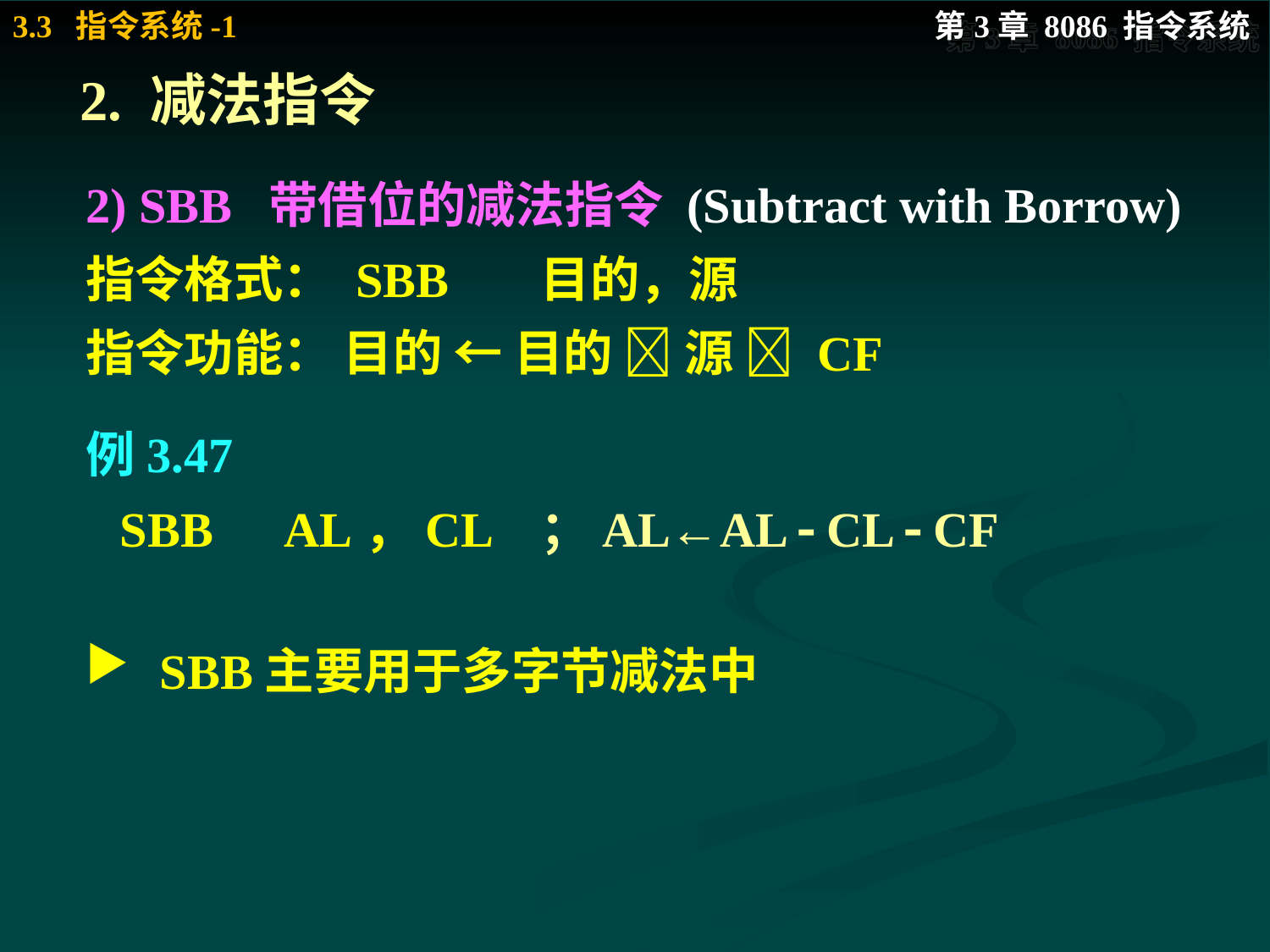

# 2. 减法指令
2) SBB  带借位的减法指令 (Subtract with Borrow)
指令格式： SBB	目的，源
指令功能： 目的 ← 目的 − 源 − CF
例3.47
   SBB      AL，CL	；AL←AL − CL − CF

SBB主要用于多字节减法中